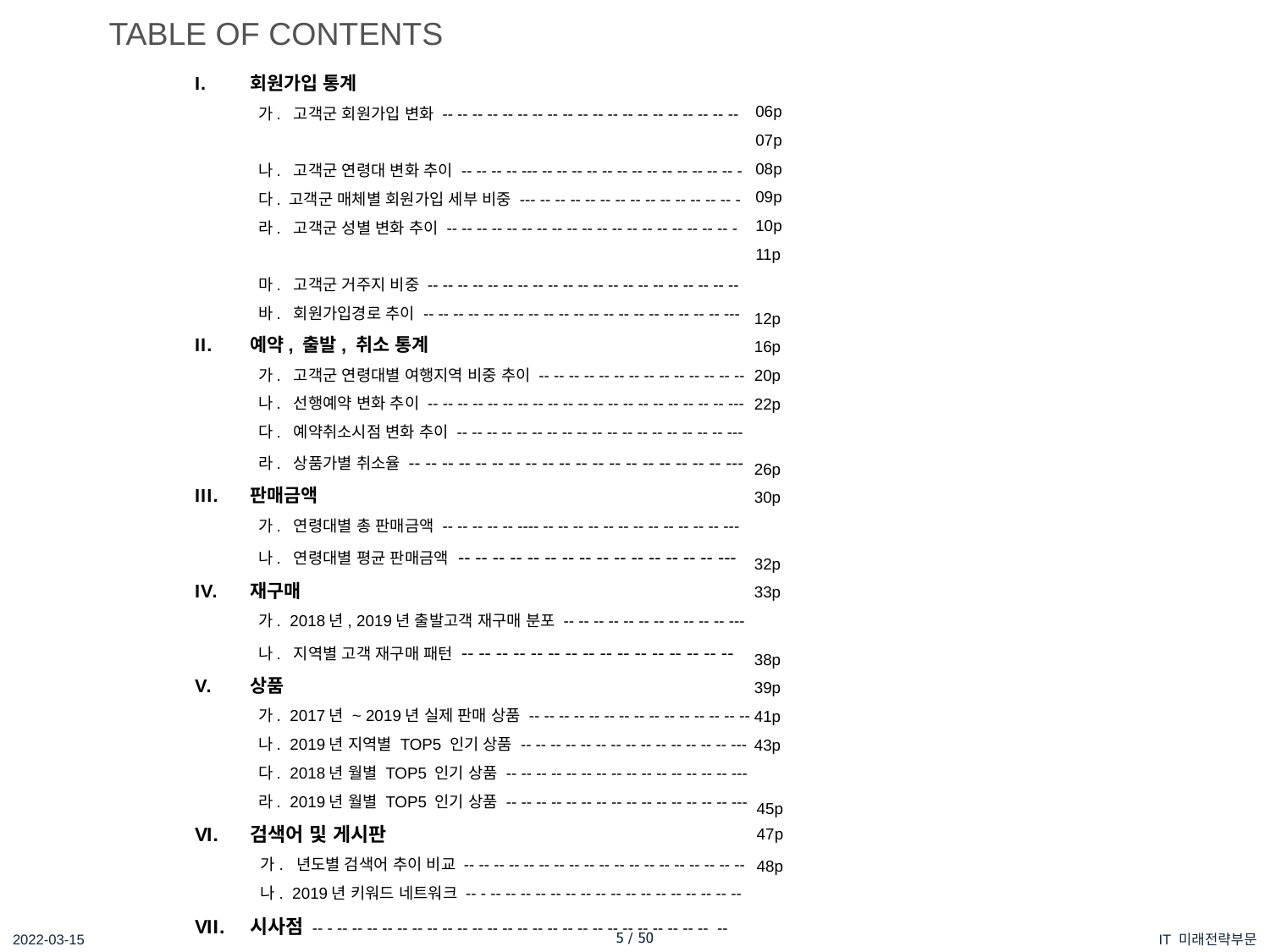

TABLE OF CONTENTS
회원가입 통계
가.  고객군 회원가입 변화 -- -- -- -- -- -- -- -- -- -- -- -- -- -- -- -- -- -- -- --
나.  고객군 연령대 변화 추이 -- -- -- -- --- -- -- -- -- -- -- -- -- -- -- -- -- -- -
다. 고객군 매체별 회원가입 세부 비중 --- -- -- -- -- -- -- -- -- -- -- -- -- -- -
라.  고객군 성별 변화 추이 -- -- -- -- -- -- -- -- -- -- -- -- -- -- -- -- -- -- -- -
마.  고객군 거주지 비중 -- -- -- -- -- -- -- -- -- -- -- -- -- -- -- -- -- -- -- -- --
바.  회원가입경로 추이 -- -- -- -- -- -- -- -- -- -- -- -- -- -- -- -- -- -- -- -- ---
예약, 출발, 취소 통계
가.  고객군 연령대별 여행지역 비중 추이 -- -- -- -- -- -- -- -- -- -- -- -- -- --
나.  선행예약 변화 추이 -- -- -- -- -- -- -- -- -- -- -- -- -- -- -- -- -- -- -- -- ---
다.  예약취소시점 변화 추이 -- -- -- -- -- -- -- -- -- -- -- -- -- -- -- -- -- -- ---
라.  상품가별 취소율 -- -- -- -- -- -- -- -- -- -- -- -- -- -- -- -- -- -- -- ---
판매금액
가.  연령대별 총 판매금액 -- -- -- -- -- ---- -- -- -- -- -- -- -- -- -- -- -- -- ---
나.  연령대별 평균 판매금액 -- -- -- -- -- -- -- -- -- -- -- -- -- -- -- ---
재구매
가.  2018년, 2019년 출발고객 재구매 분포 -- -- -- -- -- -- -- -- -- -- -- ---
나.  지역별 고객 재구매 패턴 -- -- -- -- -- -- -- -- -- -- -- -- -- -- -- --
상품
가.  2017년 ~ 2019년 실제 판매 상품 -- -- -- -- -- -- -- -- -- -- -- -- -- -- --
나.  2019년 지역별 TOP5 인기 상품 -- -- -- -- -- -- -- -- -- -- -- -- -- -- ---
다.  2018년 월별 TOP5 인기 상품 -- -- -- -- -- -- -- -- -- -- -- -- -- -- -- ---
라.  2019년 월별 TOP5 인기 상품 -- -- -- -- -- -- -- -- -- -- -- -- -- -- -- ---
검색어 및 게시판
              가.  년도별 검색어 추이 비교 -- -- -- -- -- -- -- -- -- -- -- -- -- -- -- -- -- -- --
              나.  2019년 키워드 네트워크 -- - -- -- -- -- -- -- -- -- -- -- -- -- -- -- -- -- --
시사점 -- - -- -- -- -- -- -- -- -- -- -- -- -- -- -- -- -- -- -- -- -- -- -- -- -- --  --

06p
07p
08p
09p
10p
11p
12p
16p
20p
22p
26p
30p

32p
33p
38p
39p
41p
43p
47p
45p
48p
5 / 50
IT 미래전략부문
2022-03-15